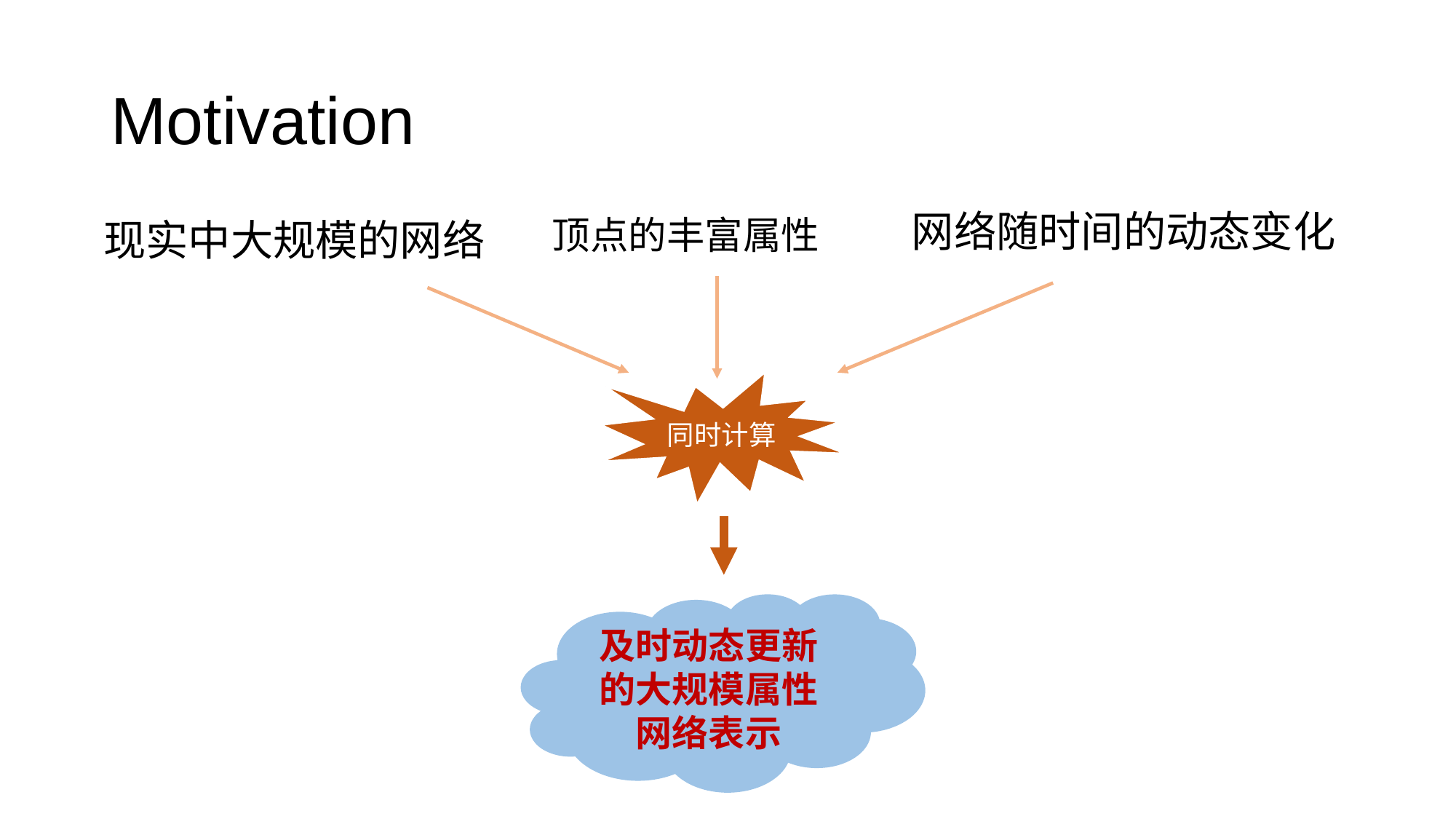

# Motivation
现实中大规模的网络
网络随时间的动态变化
顶点的丰富属性
同时计算
及时动态更新的大规模属性网络表示